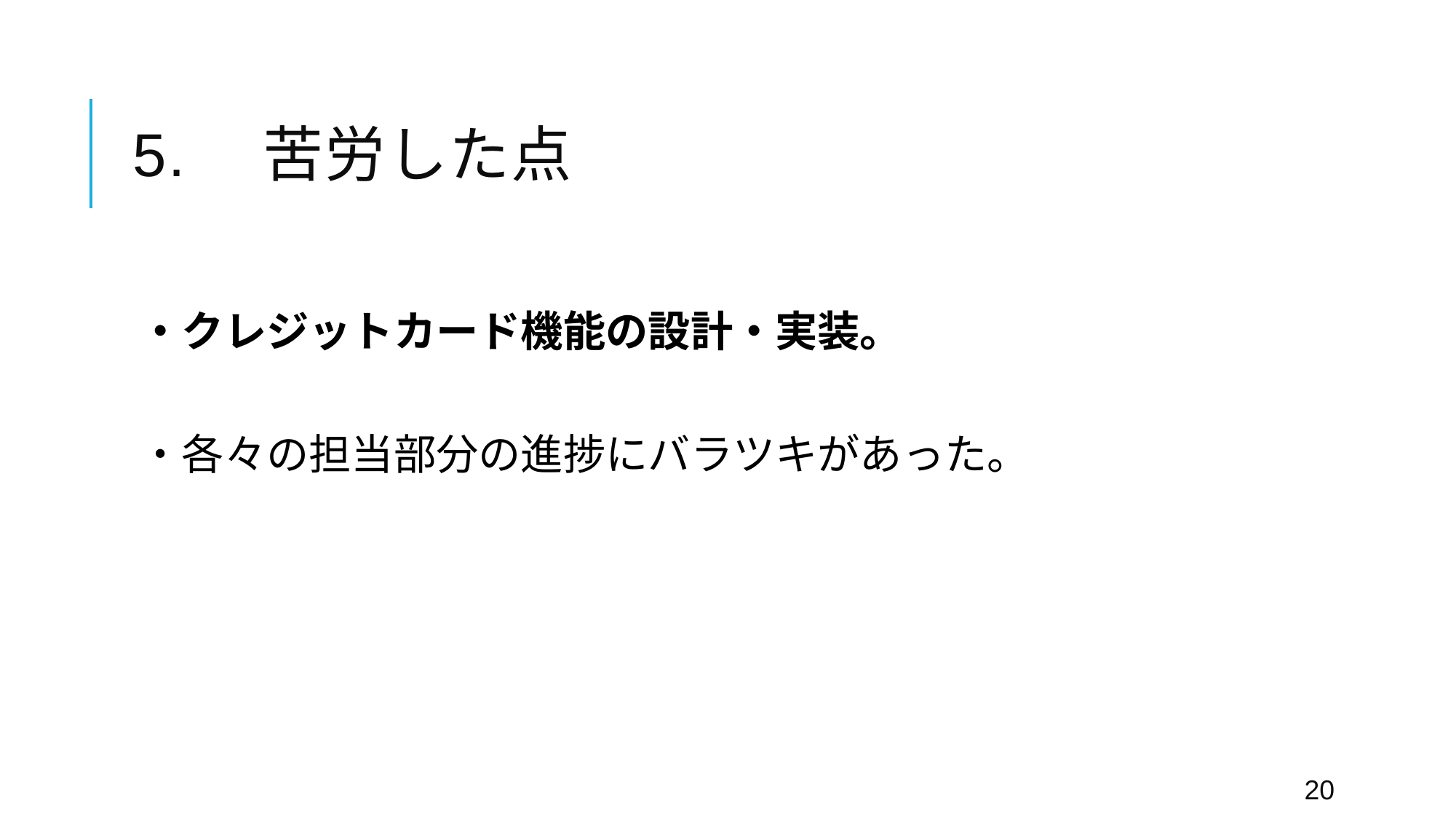

# 5.　苦労した点
・クレジットカード機能の設計・実装。
・各々の担当部分の進捗にバラツキがあった。
20